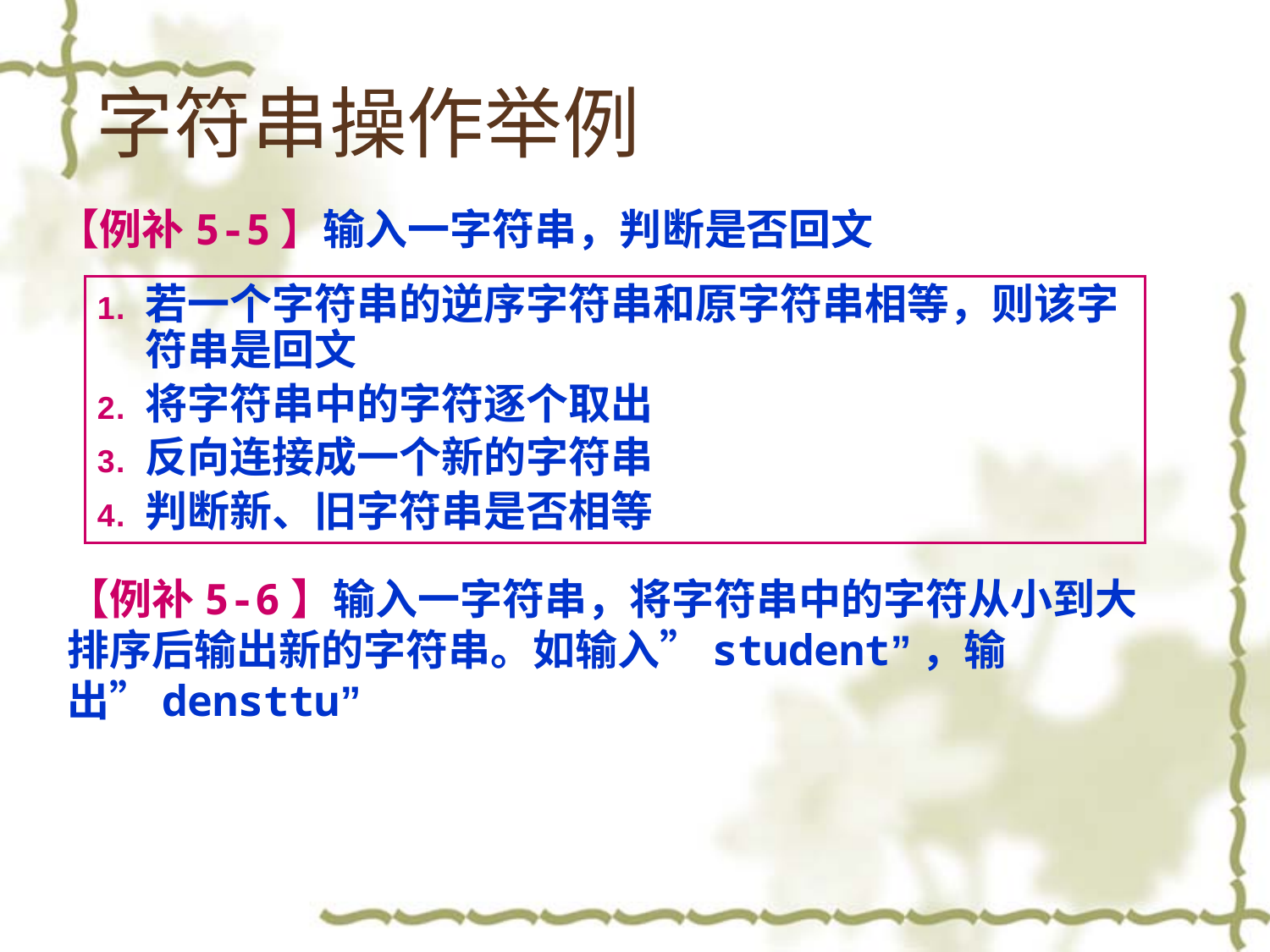

# 字符串操作举例
【例补5-5】输入一字符串，判断是否回文
若一个字符串的逆序字符串和原字符串相等，则该字符串是回文
将字符串中的字符逐个取出
反向连接成一个新的字符串
判断新、旧字符串是否相等
【例补5-6】输入一字符串，将字符串中的字符从小到大排序后输出新的字符串。如输入”student”，输出”densttu”